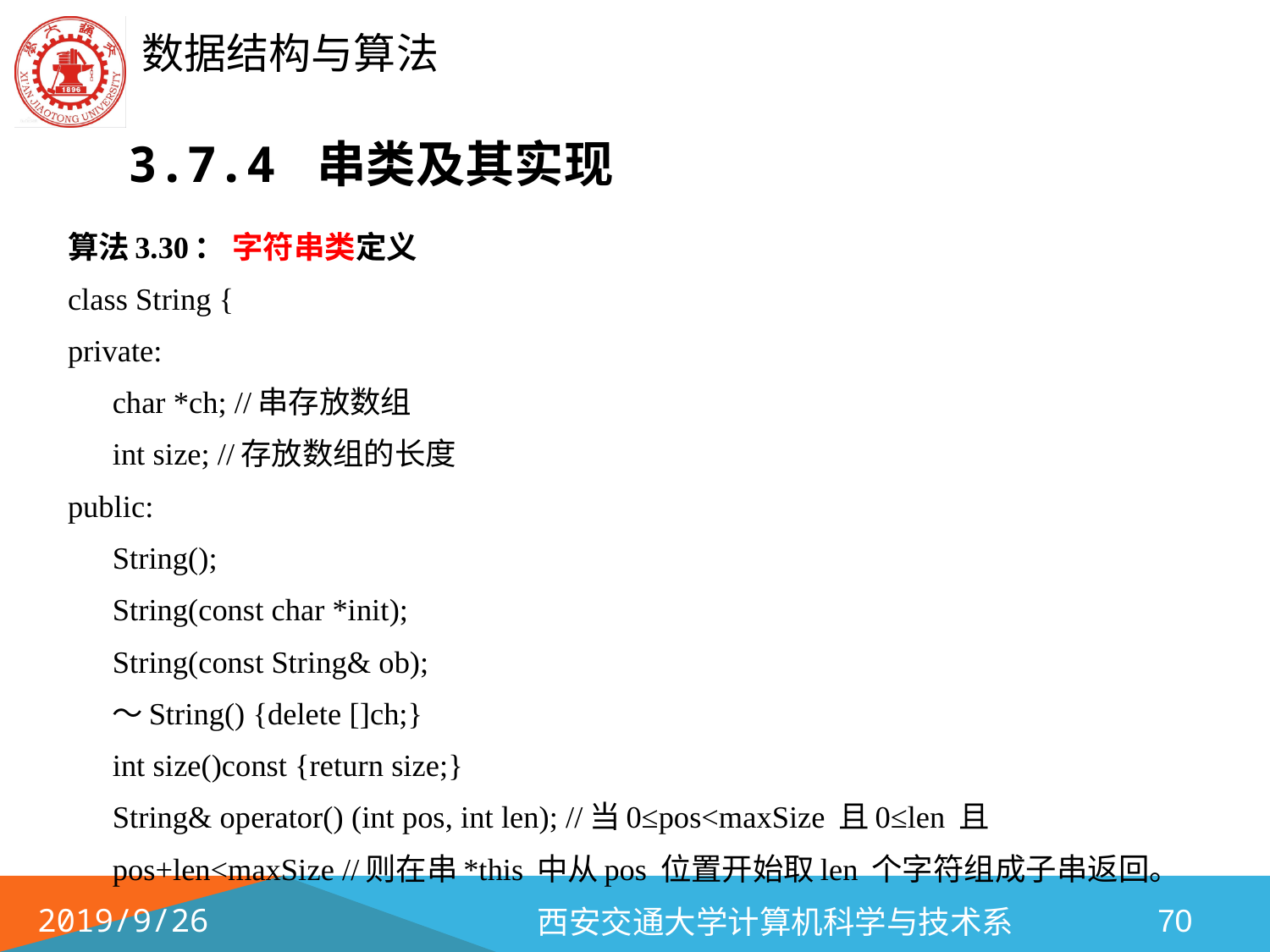

# 3.7.4 串类及其实现
算法3.30： 字符串类定义
class String {
private:
	char *ch; //串存放数组
	int size; //存放数组的长度
public:
	String();
	String(const char *init);
	String(const String& ob);
	～String() {delete []ch;}
	int size()const {return size;}
	String& operator() (int pos, int len); //当0≤pos<maxSize 且0≤len 且pos+len<maxSize //则在串*this 中从pos 位置开始取len 个字符组成子串返回。